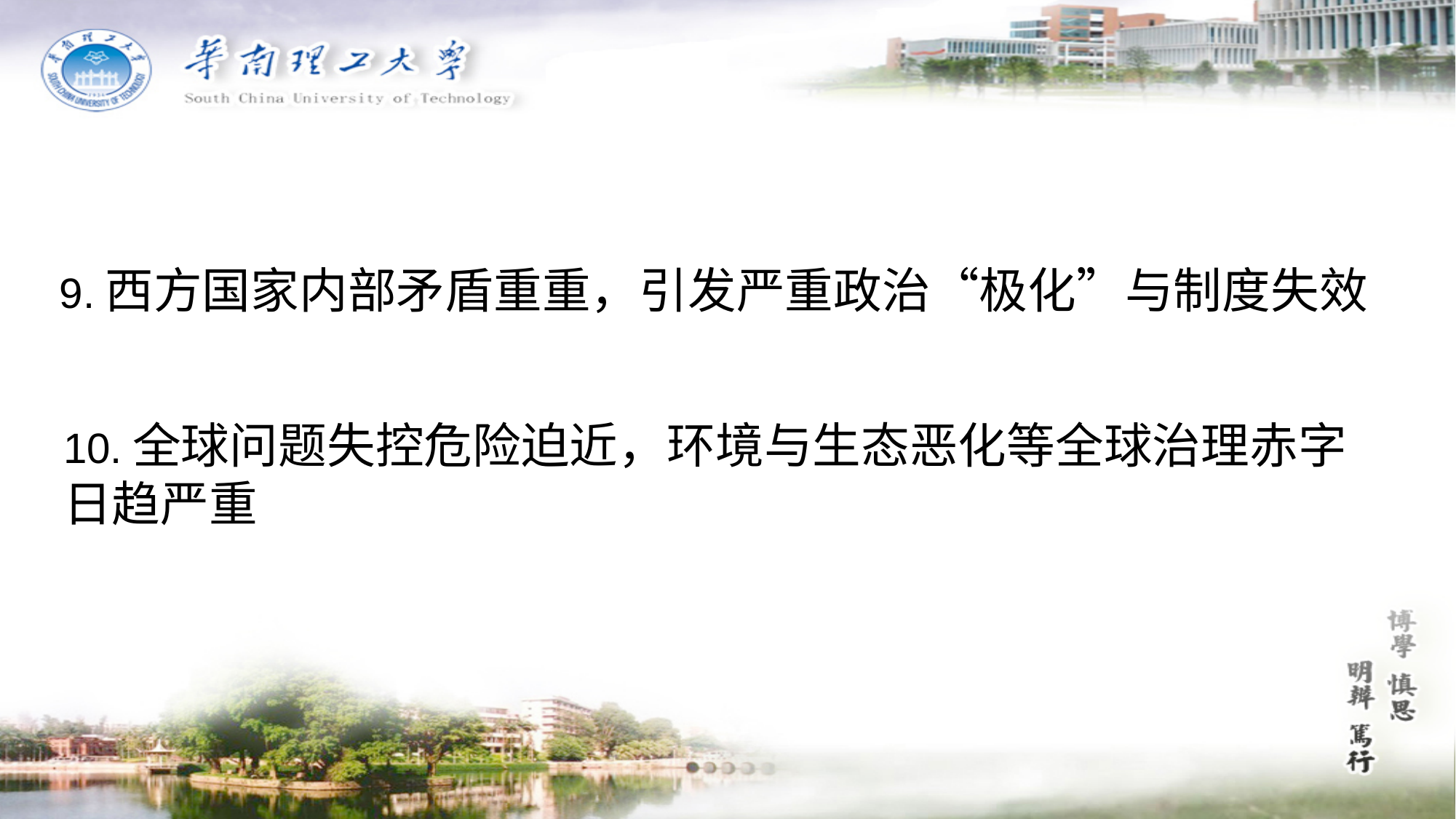

9.西方国家内部矛盾重重，引发严重政治“极化”与制度失效
10.全球问题失控危险迫近，环境与生态恶化等全球治理赤字日趋严重